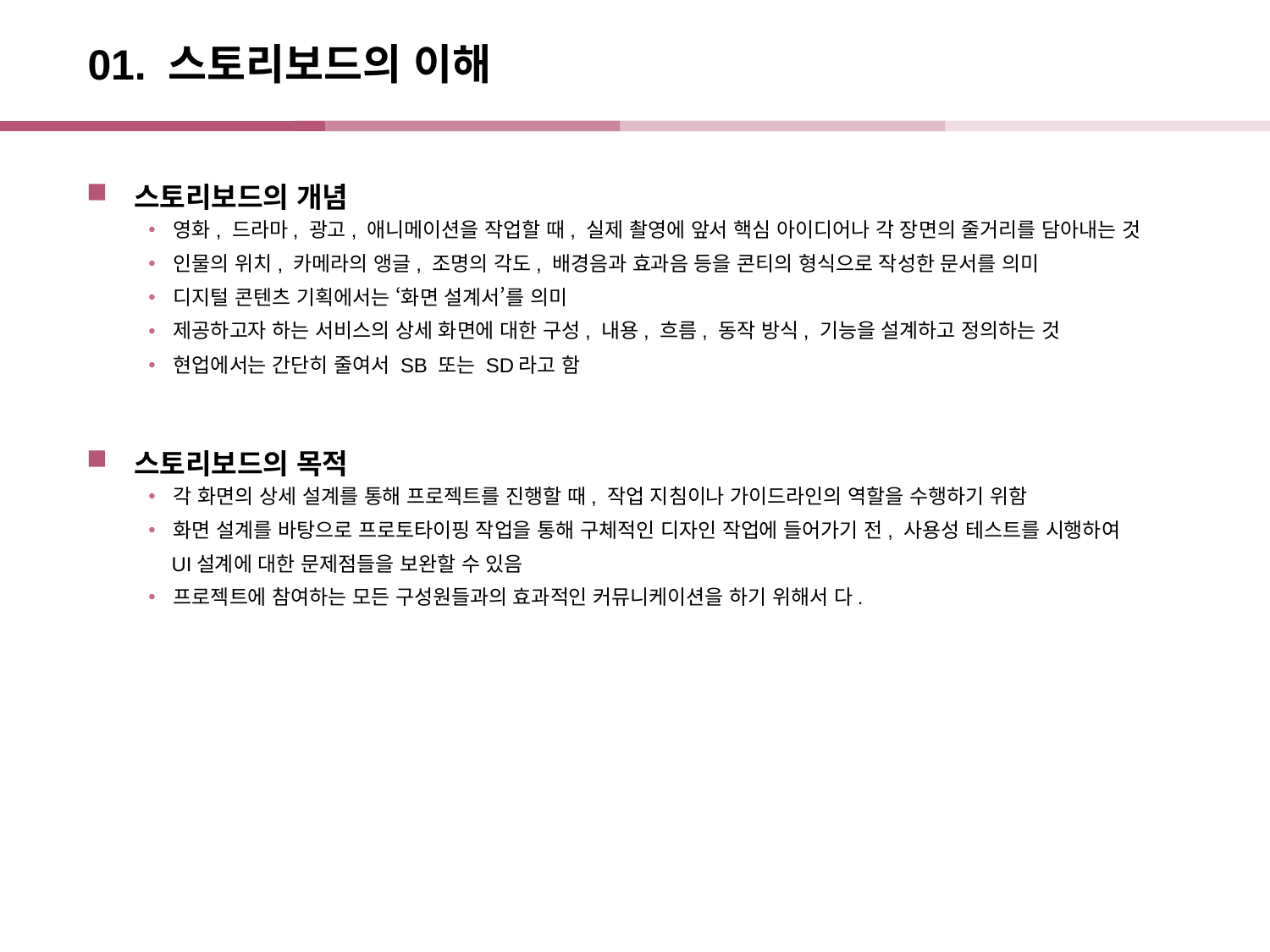

# 01. 스토리보드의 이해
스토리보드의 개념
영화, 드라마, 광고, 애니메이션을 작업할 때, 실제 촬영에 앞서 핵심 아이디어나 각 장면의 줄거리를 담아내는 것
인물의 위치, 카메라의 앵글, 조명의 각도, 배경음과 효과음 등을 콘티의 형식으로 작성한 문서를 의미
디지털 콘텐츠 기획에서는 ‘화면 설계서’를 의미
제공하고자 하는 서비스의 상세 화면에 대한 구성, 내용, 흐름, 동작 방식, 기능을 설계하고 정의하는 것
현업에서는 간단히 줄여서 SB 또는 SD라고 함

스토리보드의 목적
각 화면의 상세 설계를 통해 프로젝트를 진행할 때, 작업 지침이나 가이드라인의 역할을 수행하기 위함
화면 설계를 바탕으로 프로토타이핑 작업을 통해 구체적인 디자인 작업에 들어가기 전, 사용성 테스트를 시행하여
    UI설계에 대한 문제점들을 보완할 수 있음
프로젝트에 참여하는 모든 구성원들과의 효과적인 커뮤니케이션을 하기 위해서 다.